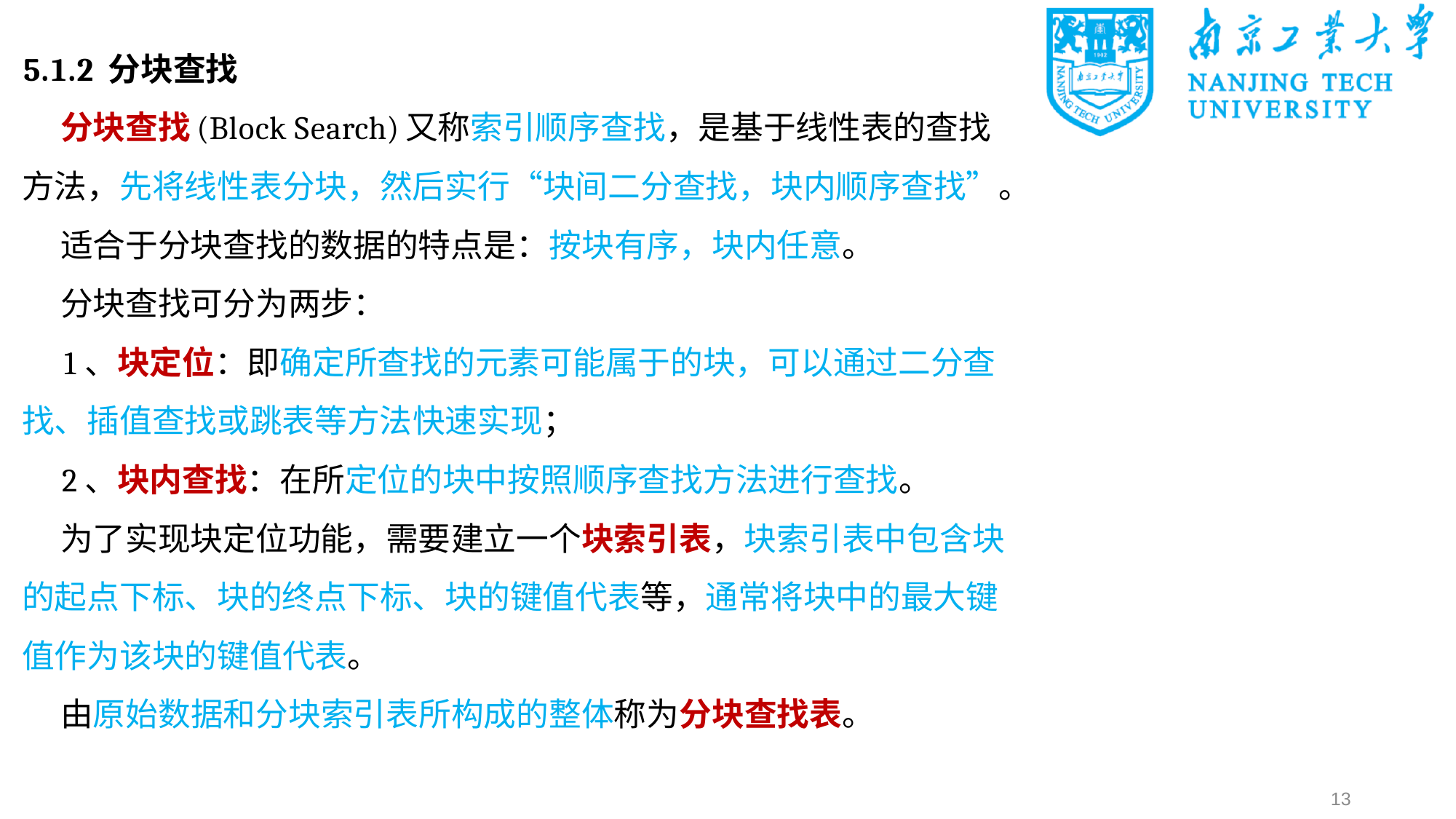

5.1.2 分块查找
分块查找(Block Search)又称索引顺序查找，是基于线性表的查找方法，先将线性表分块，然后实行“块间二分查找，块内顺序查找”。
适合于分块查找的数据的特点是：按块有序，块内任意。
分块查找可分为两步：
1、块定位：即确定所查找的元素可能属于的块，可以通过二分查找、插值查找或跳表等方法快速实现；
2、块内查找：在所定位的块中按照顺序查找方法进行查找。
为了实现块定位功能，需要建立一个块索引表，块索引表中包含块的起点下标、块的终点下标、块的键值代表等，通常将块中的最大键值作为该块的键值代表。
由原始数据和分块索引表所构成的整体称为分块查找表。
13